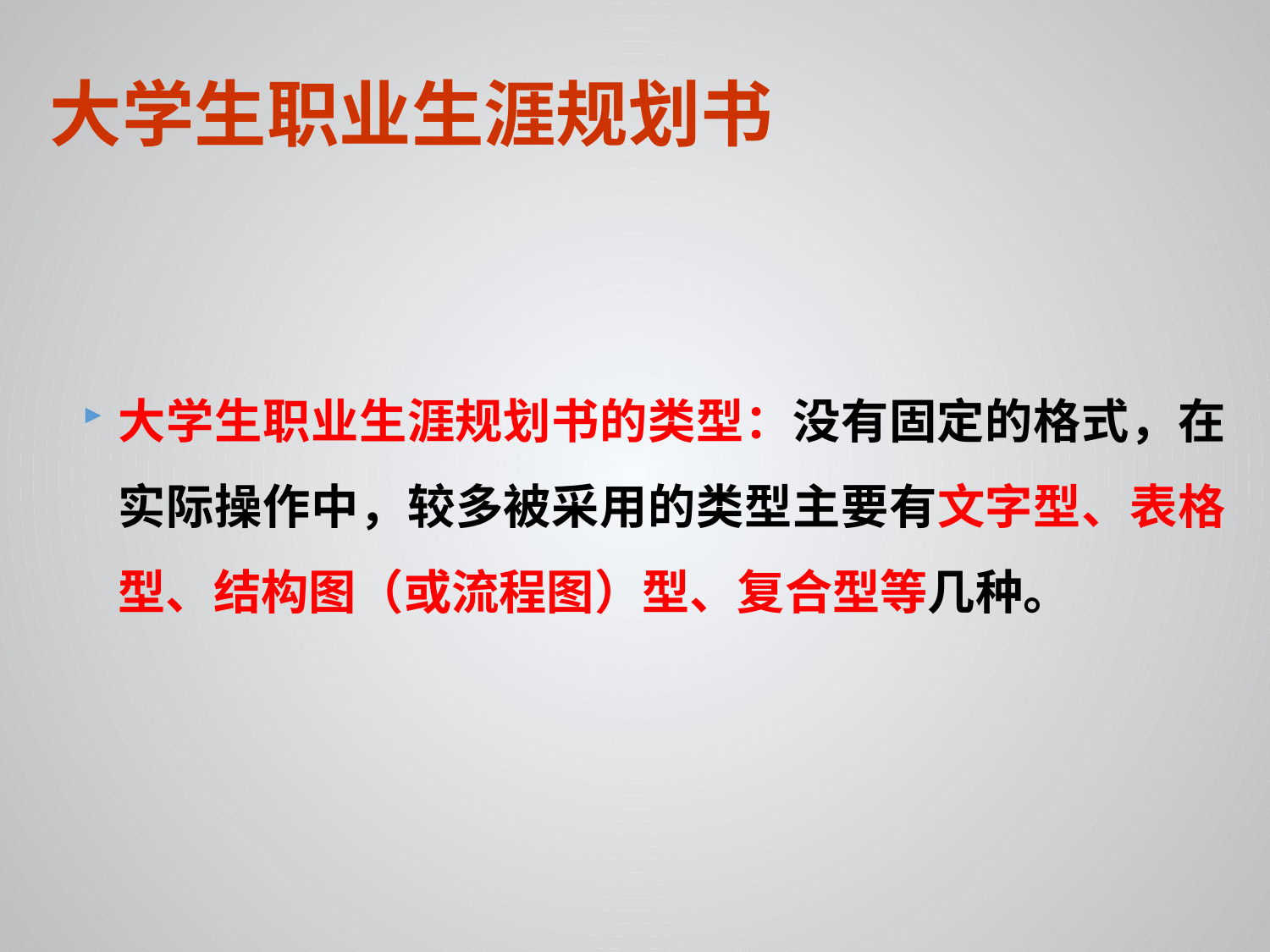

大学生职业生涯规划书
大学生职业生涯规划书的类型：没有固定的格式，在实际操作中，较多被采用的类型主要有文字型、表格型、结构图（或流程图）型、复合型等几种。